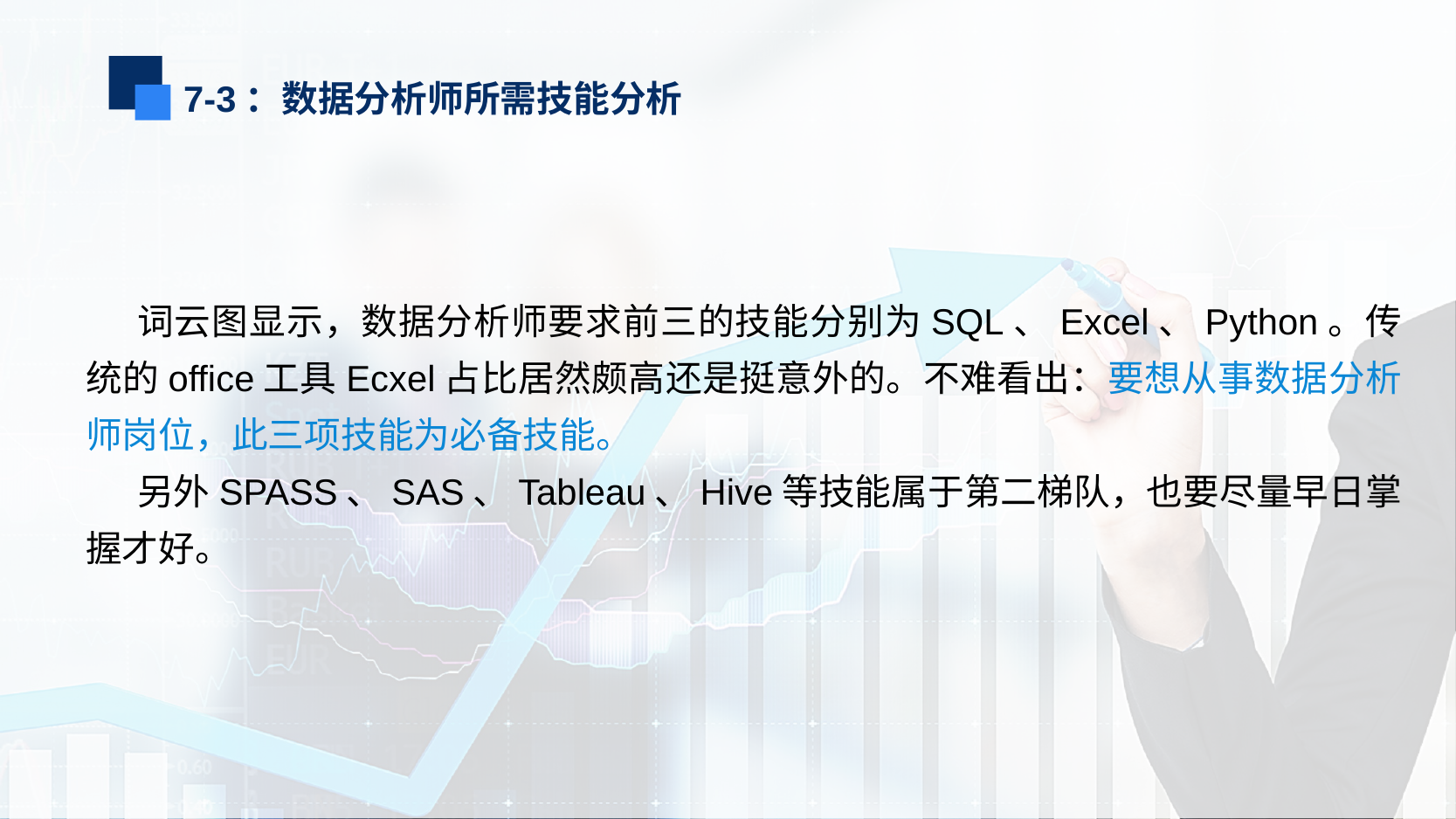

7-3：数据分析师所需技能分析

词云图显示，数据分析师要求前三的技能分别为SQL、Excel、Python。传统的office工具Ecxel占比居然颇高还是挺意外的。不难看出：要想从事数据分析师岗位，此三项技能为必备技能。
另外SPASS、SAS、Tableau、Hive等技能属于第二梯队，也要尽量早日掌握才好。